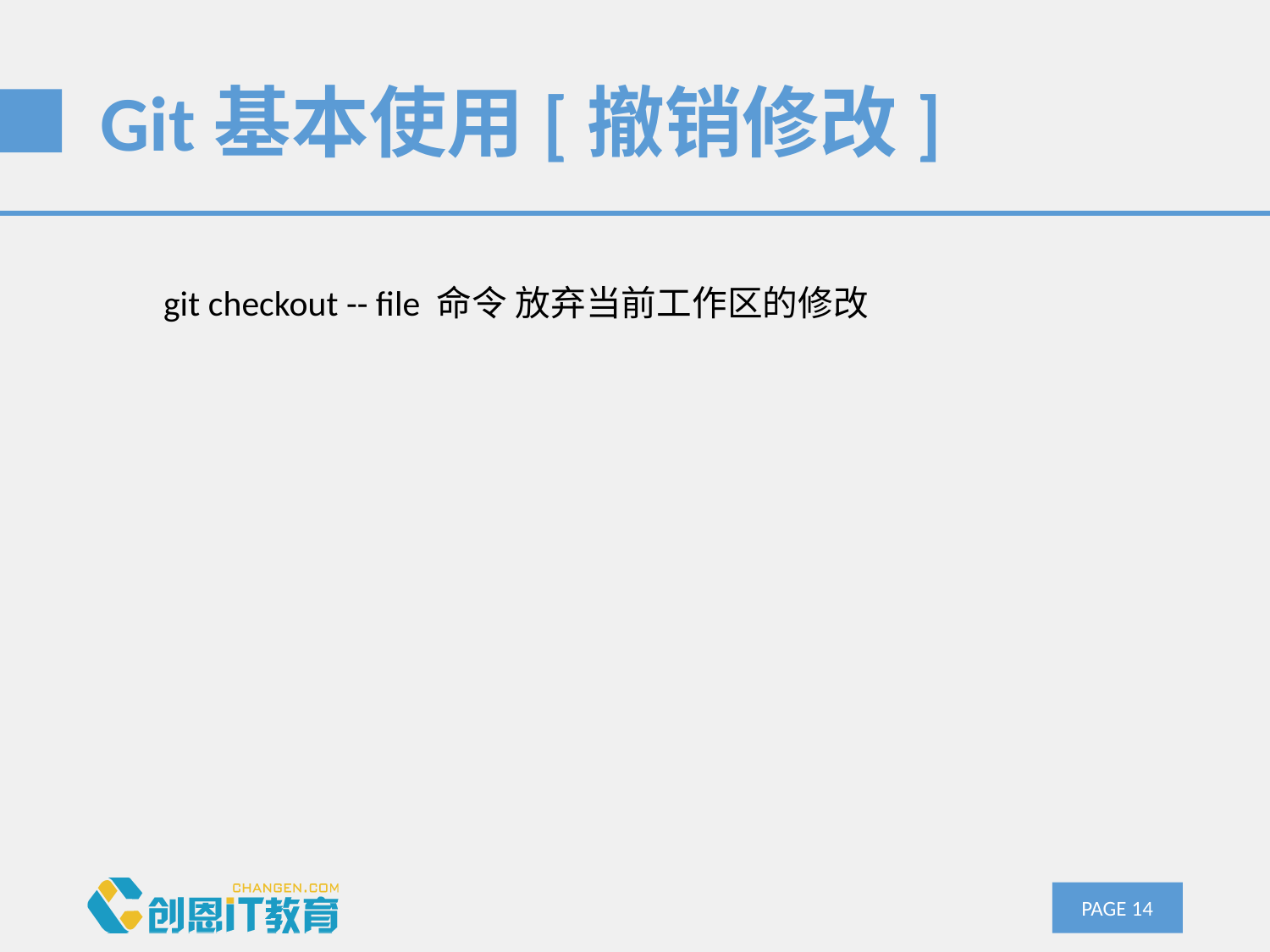

# Git基本使用[撤销修改]
git checkout -- file 命令 放弃当前工作区的修改
PAGE 14